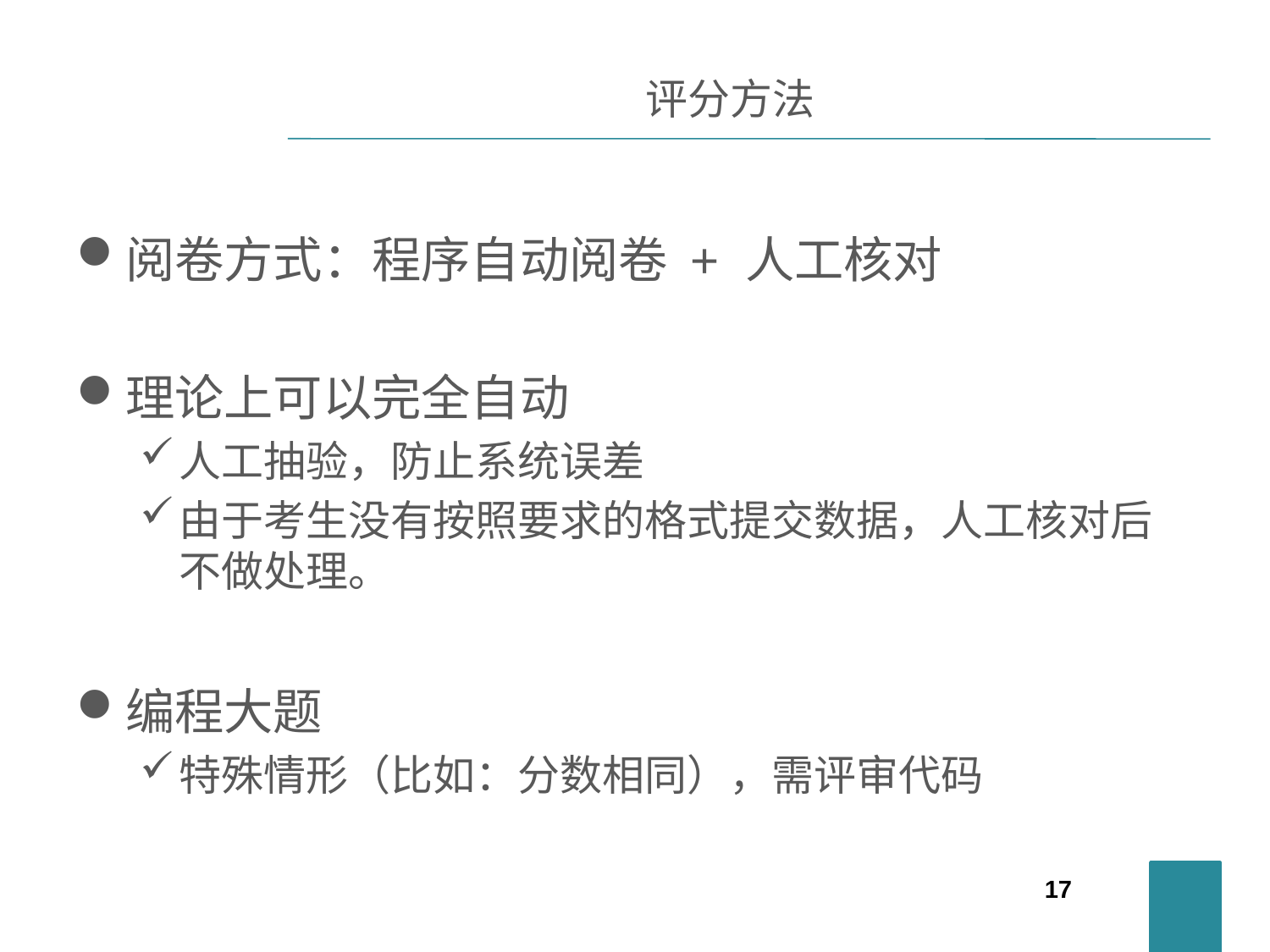

# 评分方法
阅卷方式：程序自动阅卷 + 人工核对

理论上可以完全自动
人工抽验，防止系统误差
由于考生没有按照要求的格式提交数据，人工核对后不做处理。

编程大题
特殊情形（比如：分数相同），需评审代码
17